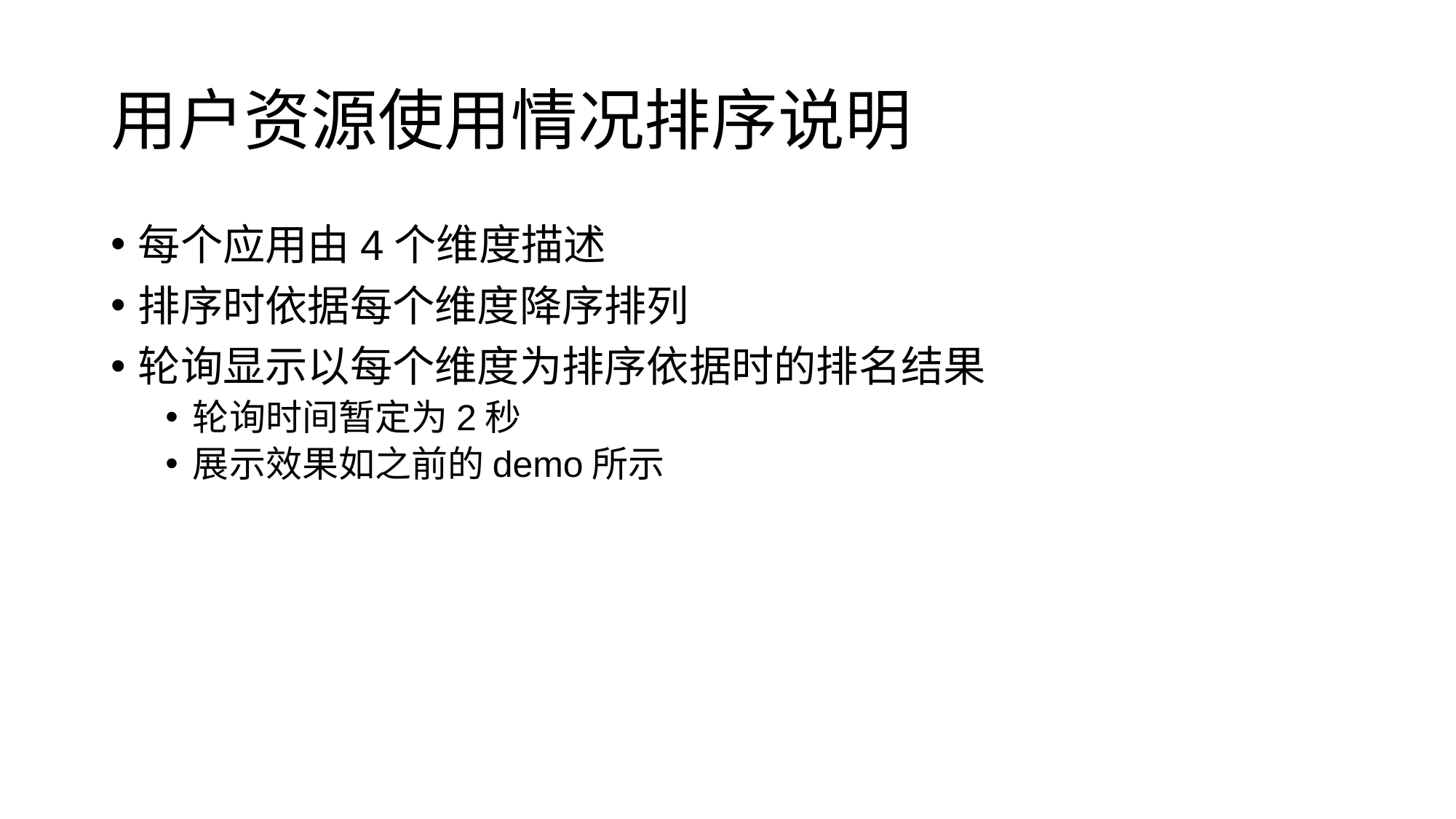

# 用户资源使用情况排序说明
每个应用由4个维度描述
排序时依据每个维度降序排列
轮询显示以每个维度为排序依据时的排名结果
轮询时间暂定为2秒
展示效果如之前的demo所示